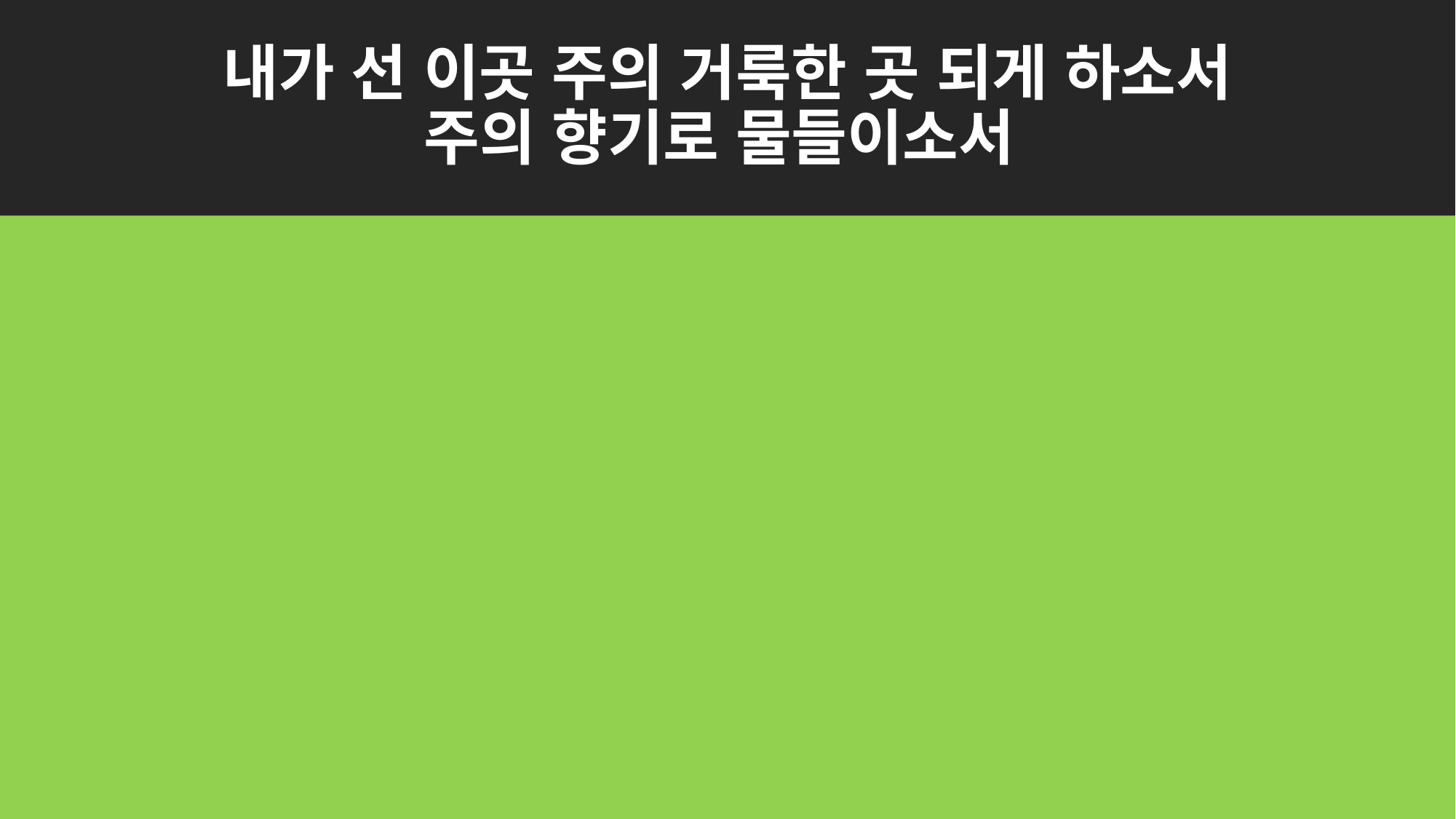

# 내가 선 이곳 주의 거룩한 곳 되게 하소서
주의 향기로 물들이소서